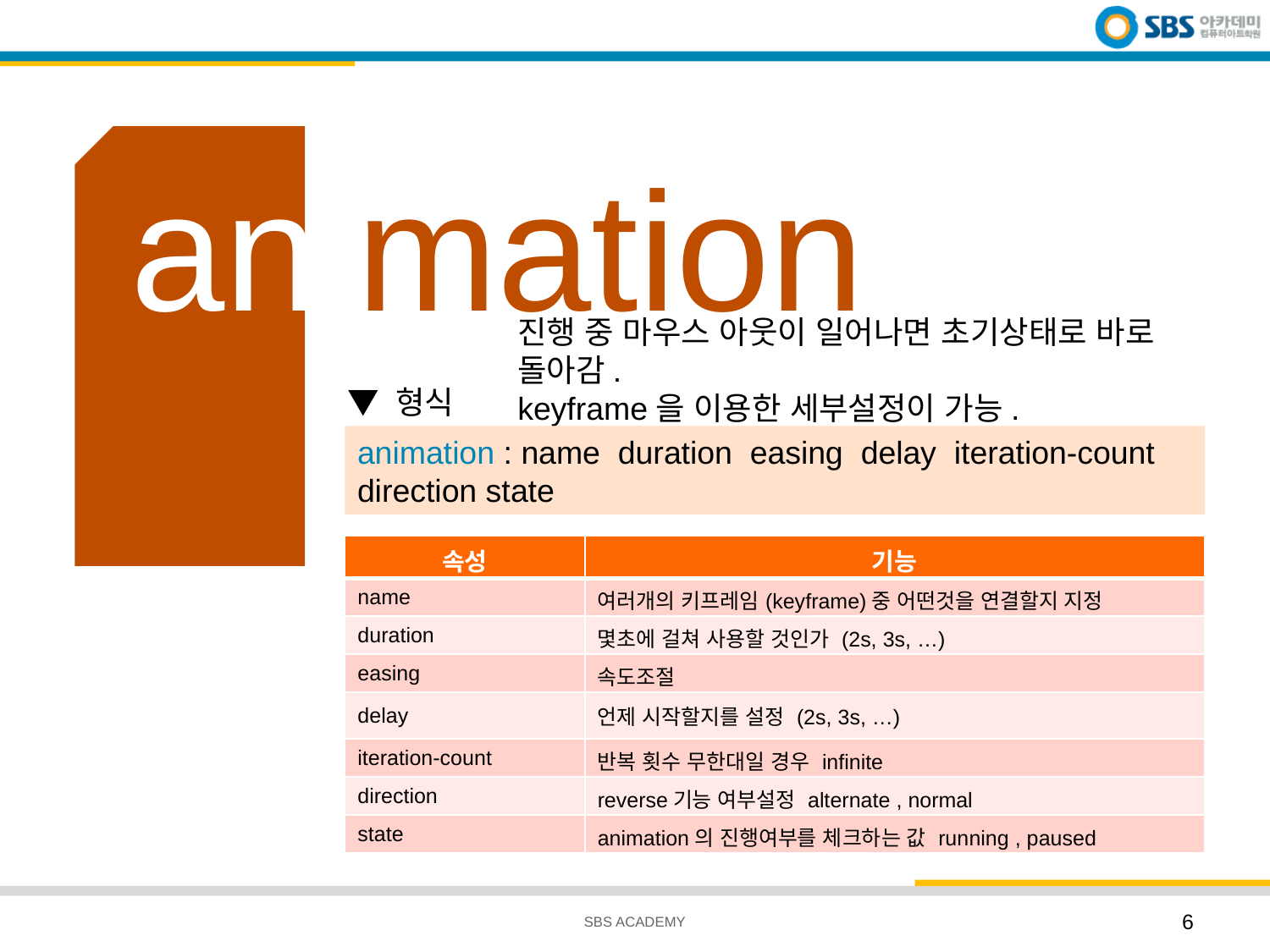

# animation

진행 중 마우스 아웃이 일어나면 초기상태로 바로 돌아감.
keyframe을 이용한 세부설정이 가능.
▼ 형식
animation : name  duration  easing  delay  iteration-count  direction state
| 속성 | 기능 |
| --- | --- |
| name | 여러개의 키프레임(keyframe)중 어떤것을 연결할지 지정 |
| duration | 몇초에 걸쳐 사용할 것인가 (2s, 3s, …) |
| easing | 속도조절 |
| delay | 언제 시작할지를 설정 (2s, 3s, …) |
| iteration-count | 반복 횟수 무한대일 경우 infinite |
| direction | reverse기능 여부설정 alternate , normal |
| state | animation의 진행여부를 체크하는 값 running , paused |
SBS ACADEMY
6